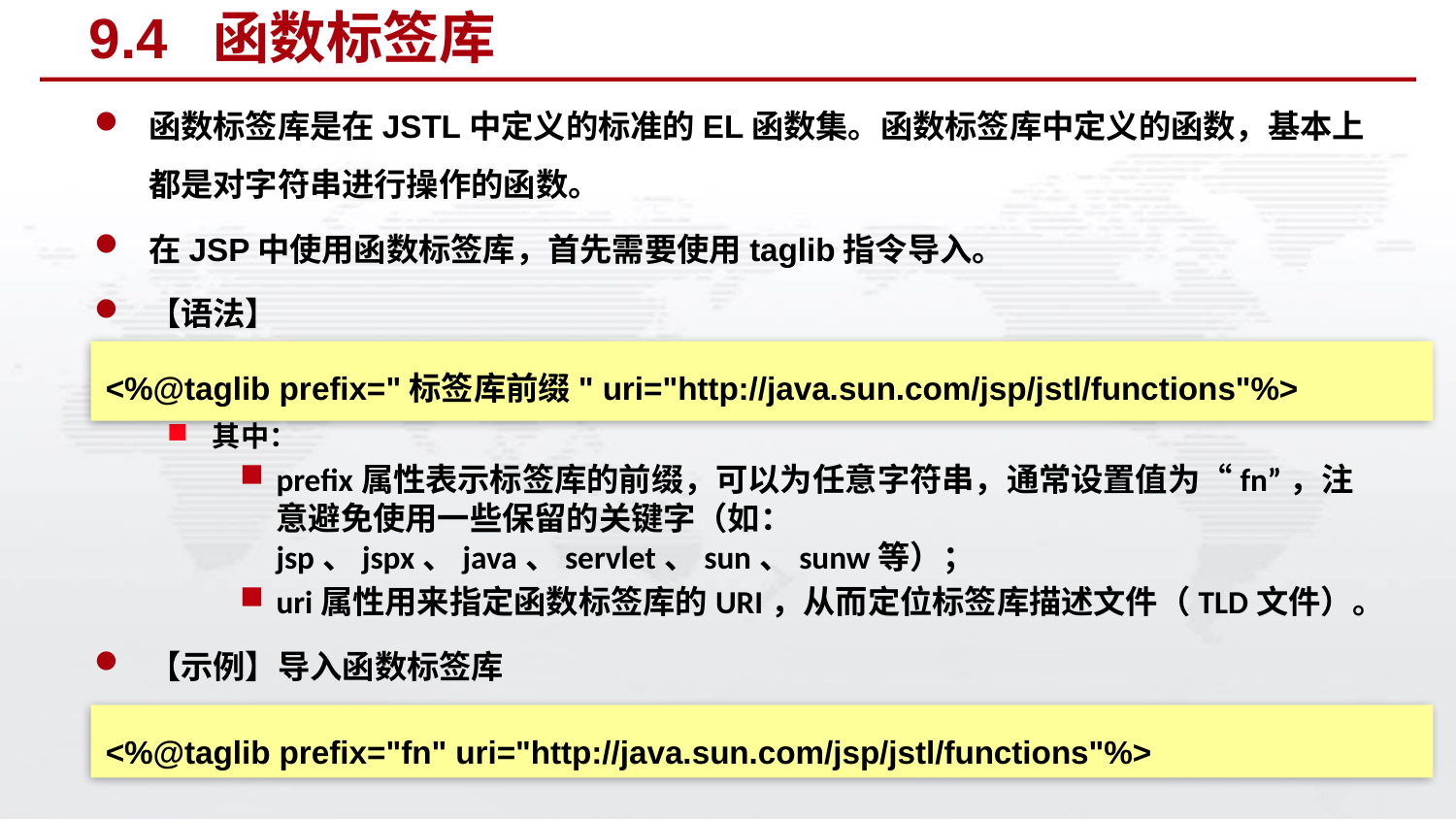

# 9.4  函数标签库
函数标签库是在JSTL中定义的标准的EL函数集。函数标签库中定义的函数，基本上都是对字符串进行操作的函数。
在JSP中使用函数标签库，首先需要使用taglib指令导入。
【语法】

其中：
prefix属性表示标签库的前缀，可以为任意字符串，通常设置值为“fn”，注意避免使用一些保留的关键字（如：jsp、jspx、java、servlet、sun、sunw等）；
uri属性用来指定函数标签库的URI，从而定位标签库描述文件（TLD文件）。
【示例】导入函数标签库

<%@taglib prefix="标签库前缀" uri="http://java.sun.com/jsp/jstl/functions"%>
<%@taglib prefix="fn" uri="http://java.sun.com/jsp/jstl/functions"%>